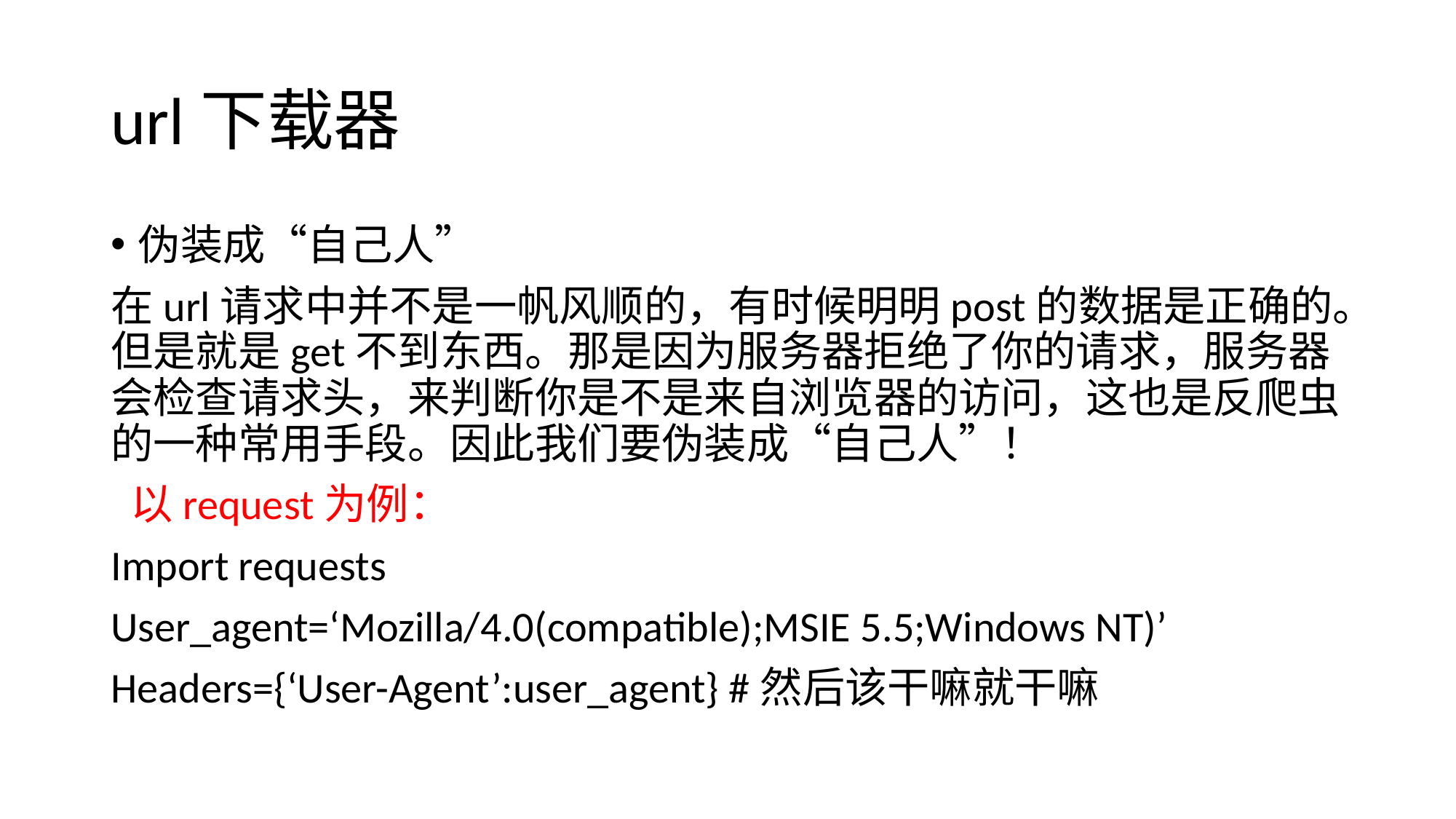

# url下载器
伪装成“自己人”
在url请求中并不是一帆风顺的，有时候明明post的数据是正确的。但是就是get不到东西。那是因为服务器拒绝了你的请求，服务器会检查请求头，来判断你是不是来自浏览器的访问，这也是反爬虫的一种常用手段。因此我们要伪装成“自己人”！
 以request为例：
Import requests
User_agent=‘Mozilla/4.0(compatible);MSIE 5.5;Windows NT)’
Headers={‘User-Agent’:user_agent} #然后该干嘛就干嘛